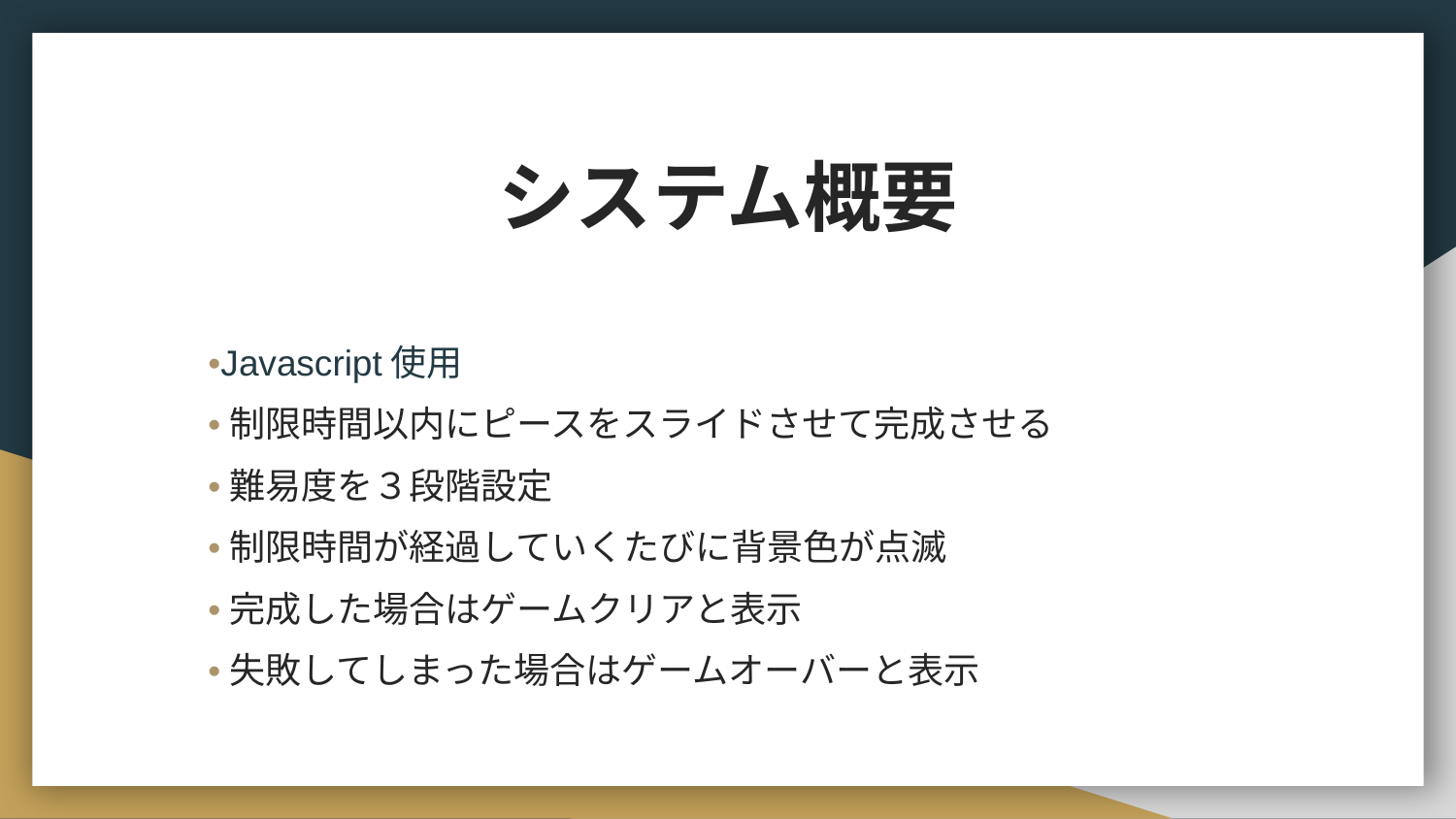

# システム概要
•Javascript使用
•制限時間以内にピースをスライドさせて完成させる
•難易度を３段階設定
•制限時間が経過していくたびに背景色が点滅
•完成した場合はゲームクリアと表示
•失敗してしまった場合はゲームオーバーと表示